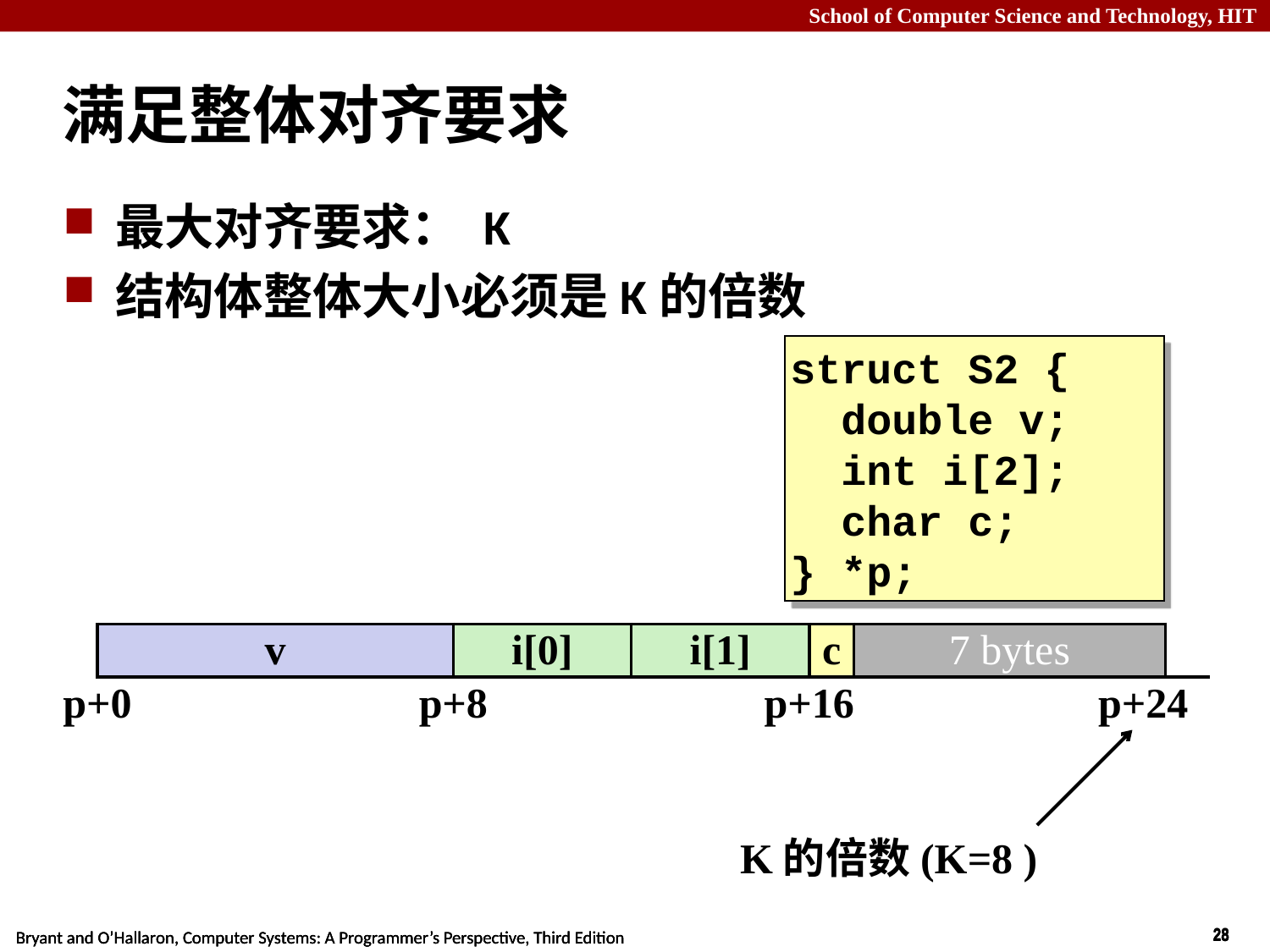

# 满足整体对齐要求
最大对齐要求： K
结构体整体大小必须是K的倍数
struct S2 {
  double v;
  int i[2];
  char c;
} *p;
|  | v |  |  |  |  |  |  | i[0] |  |  |  | i[1] |  | c | 7 bytes |  |  |  |  |  |
| --- | --- | --- | --- | --- | --- | --- | --- | --- | --- | --- | --- | --- | --- | --- | --- | --- | --- | --- | --- | --- |
| p+0 |  |  |  |  |  |  | p+8 |  |  |  |  |  | p+16 |  |  |  |  |  | p+24 |  |
K的倍数(K=8 )